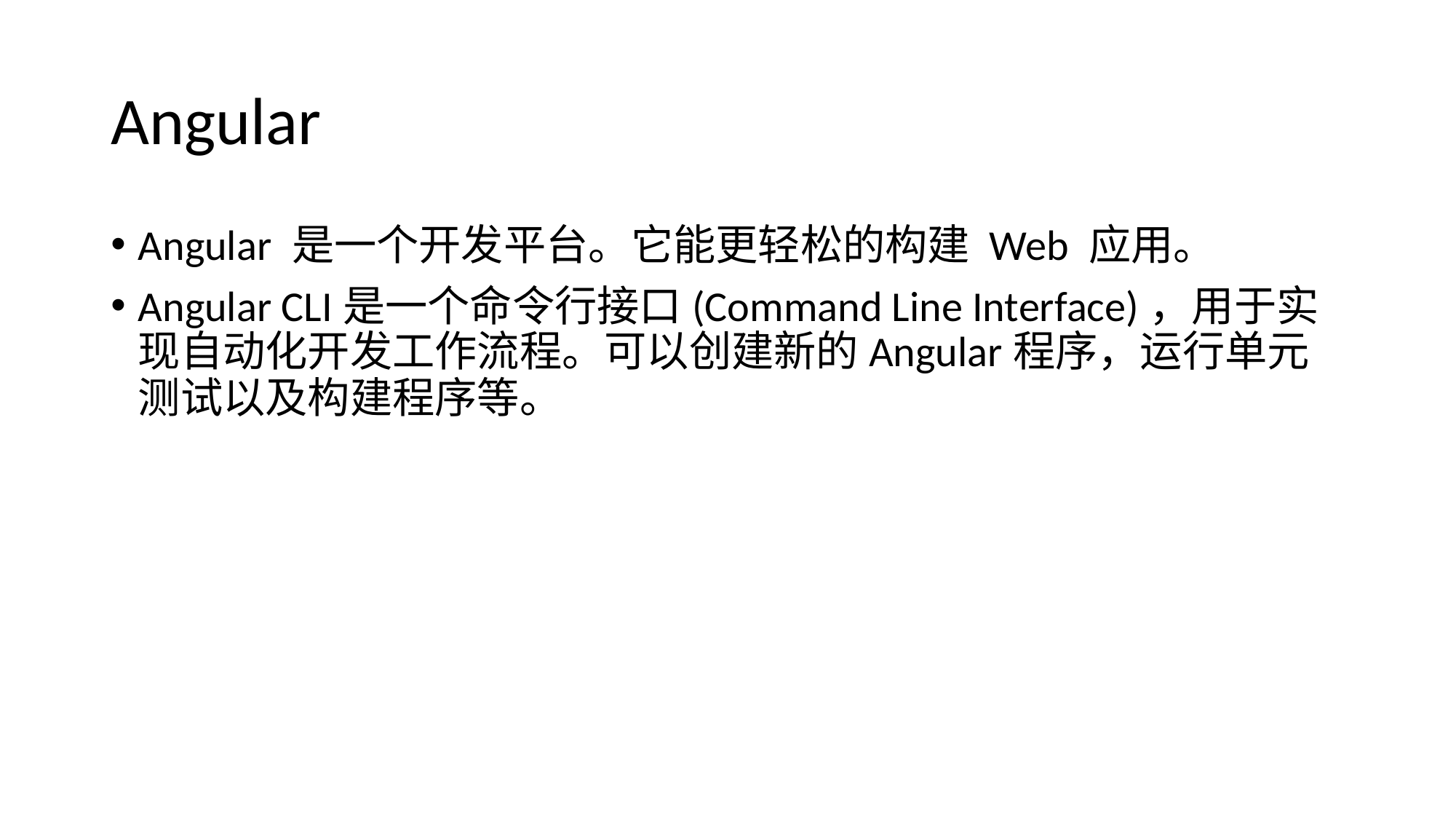

# Angular
Angular 是一个开发平台。它能更轻松的构建 Web 应用。
Angular CLI是一个命令行接口(Command Line Interface)，用于实现自动化开发工作流程。可以创建新的Angular程序，运行单元测试以及构建程序等。